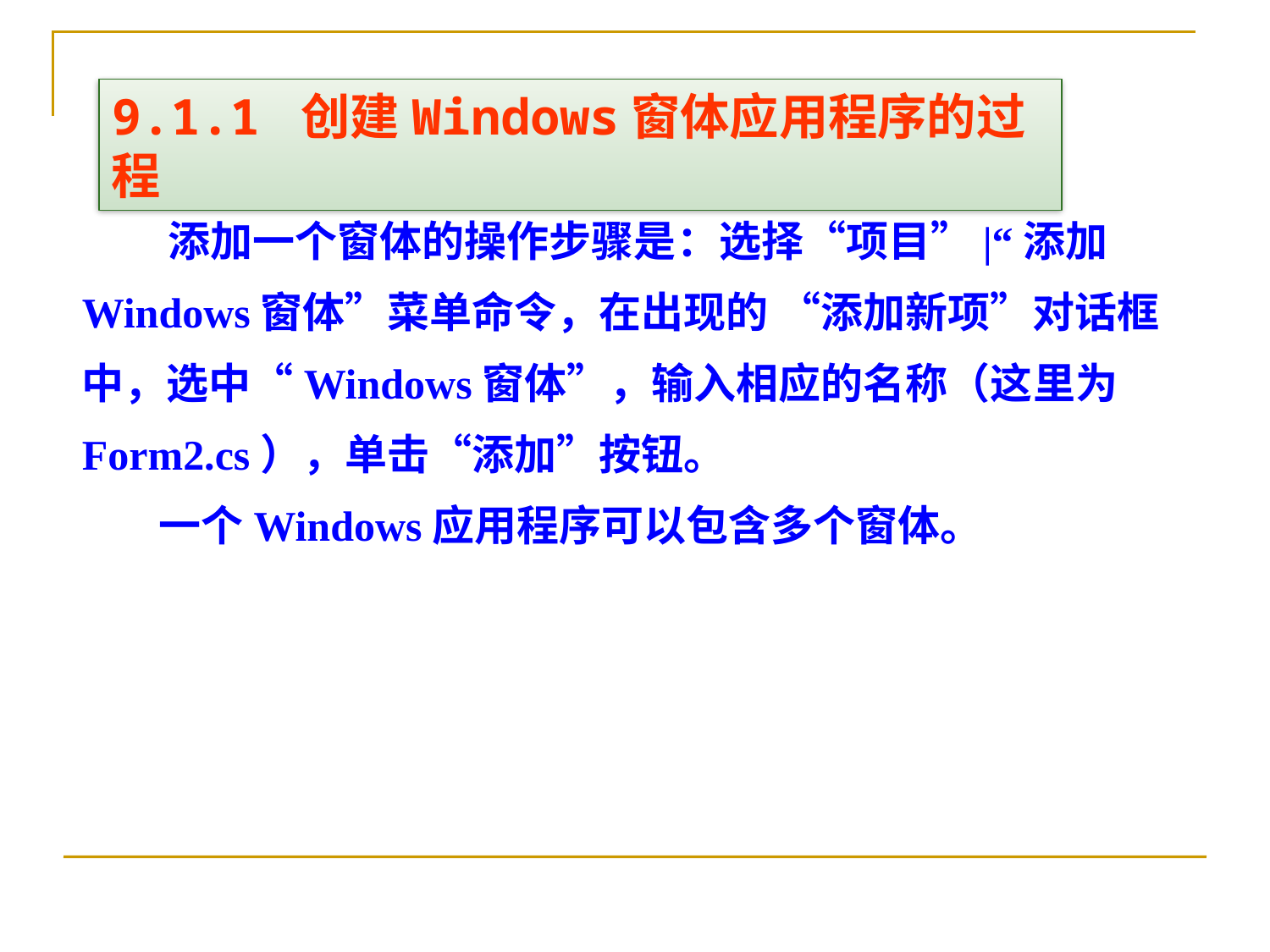

9.1.1 创建Windows窗体应用程序的过程
        添加一个窗体的操作步骤是：选择“项目”|“添加Windows窗体”菜单命令，在出现的 “添加新项”对话框中，选中“Windows窗体”，输入相应的名称（这里为Form2.cs），单击“添加”按钮。
       一个Windows应用程序可以包含多个窗体。